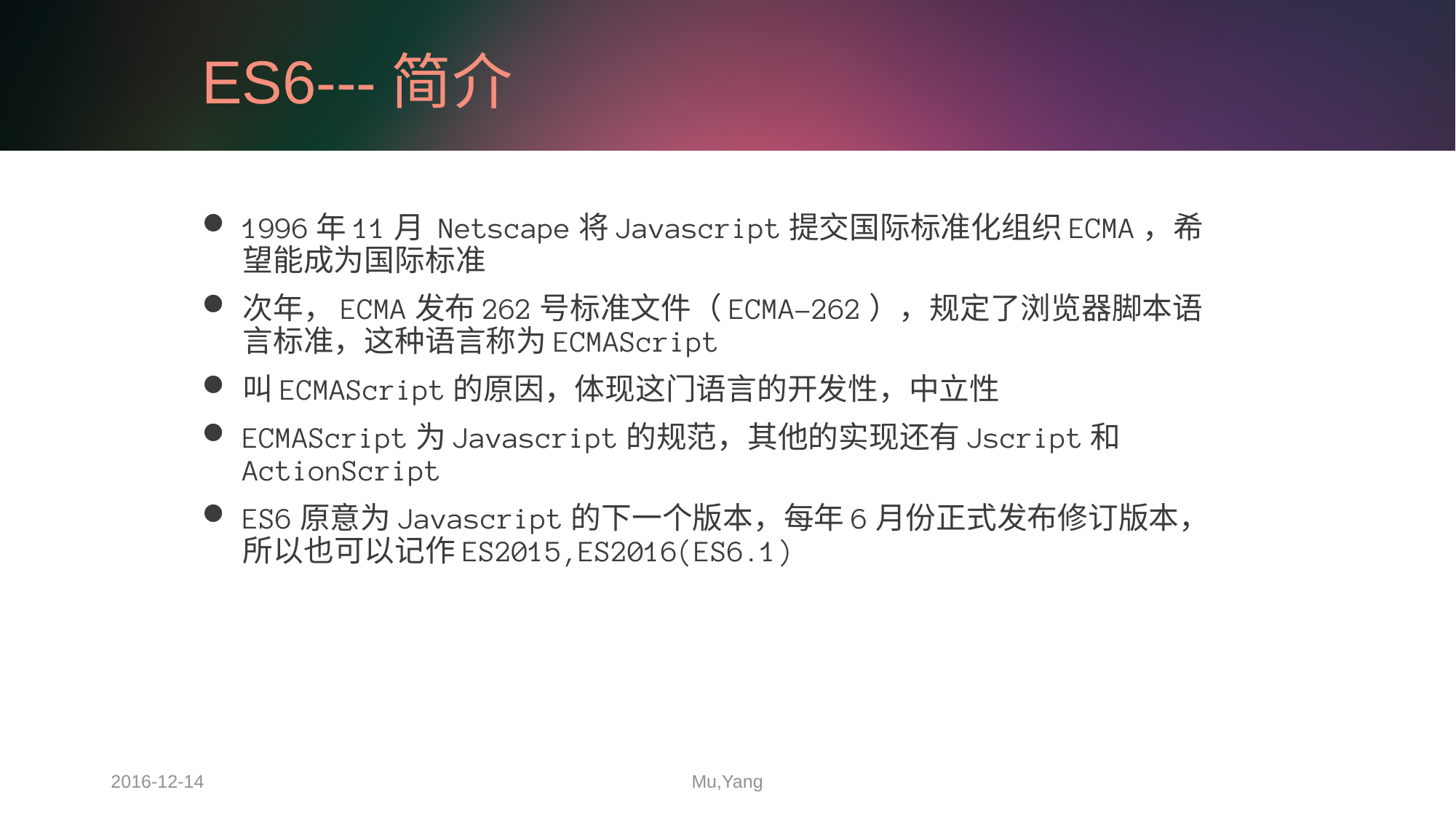

# ES6---简介
1996年11月 Netscape将Javascript提交国际标准化组织ECMA，希望能成为国际标准
次年，ECMA发布262号标准文件（ECMA-262），规定了浏览器脚本语言标准，这种语言称为ECMAScript
叫ECMAScript的原因，体现这门语言的开发性，中立性
ECMAScript为Javascript的规范，其他的实现还有Jscript和ActionScript
ES6原意为Javascript的下一个版本，每年6月份正式发布修订版本，所以也可以记作ES2015,ES2016(ES6.1)
2016-12-14
Mu,Yang
114